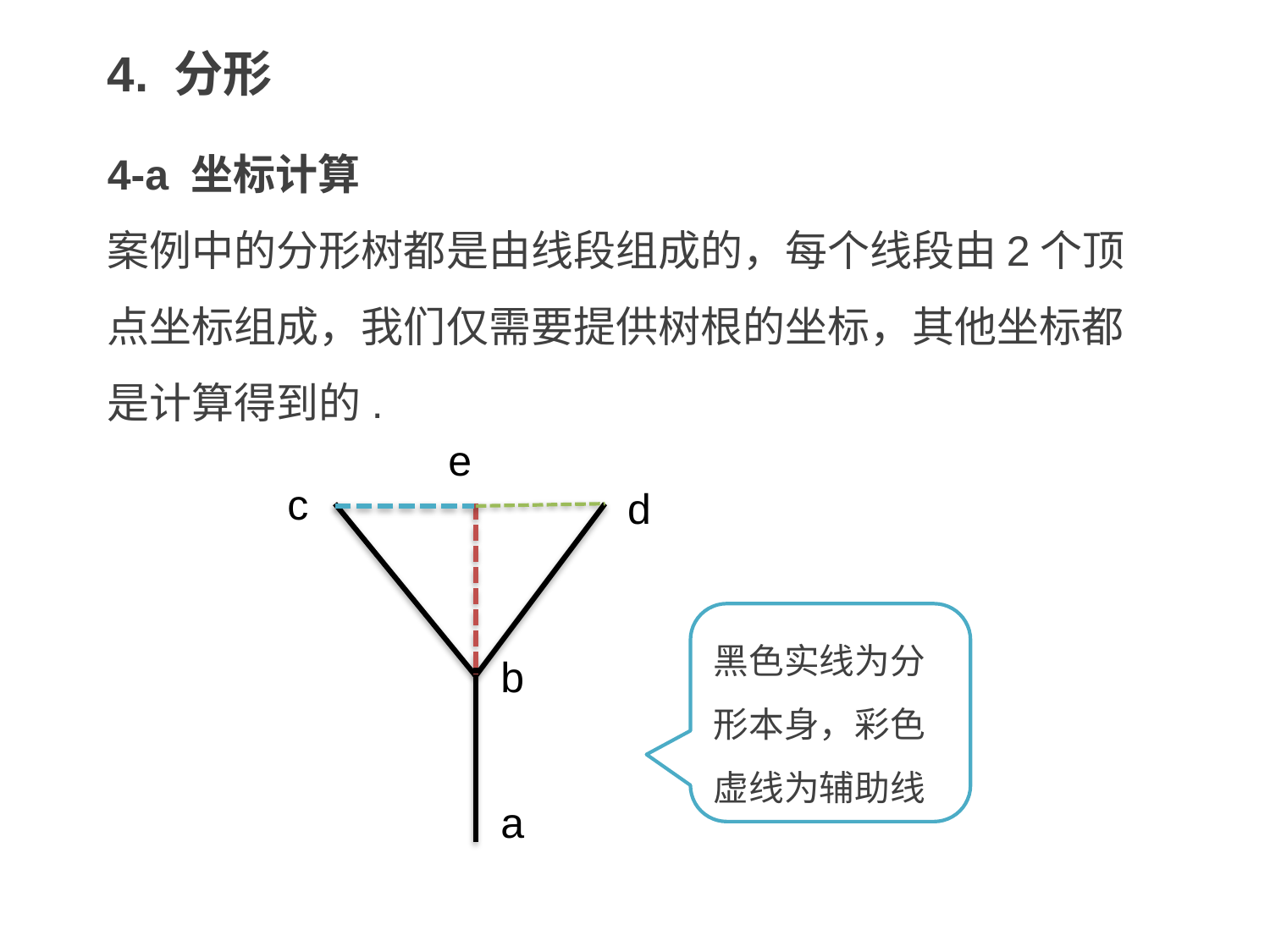

4. 分形
4-a 坐标计算
案例中的分形树都是由线段组成的，每个线段由2个顶点坐标组成，我们仅需要提供树根的坐标，其他坐标都是计算得到的.
e
c
d
黑色实线为分形本身，彩色虚线为辅助线
b
a